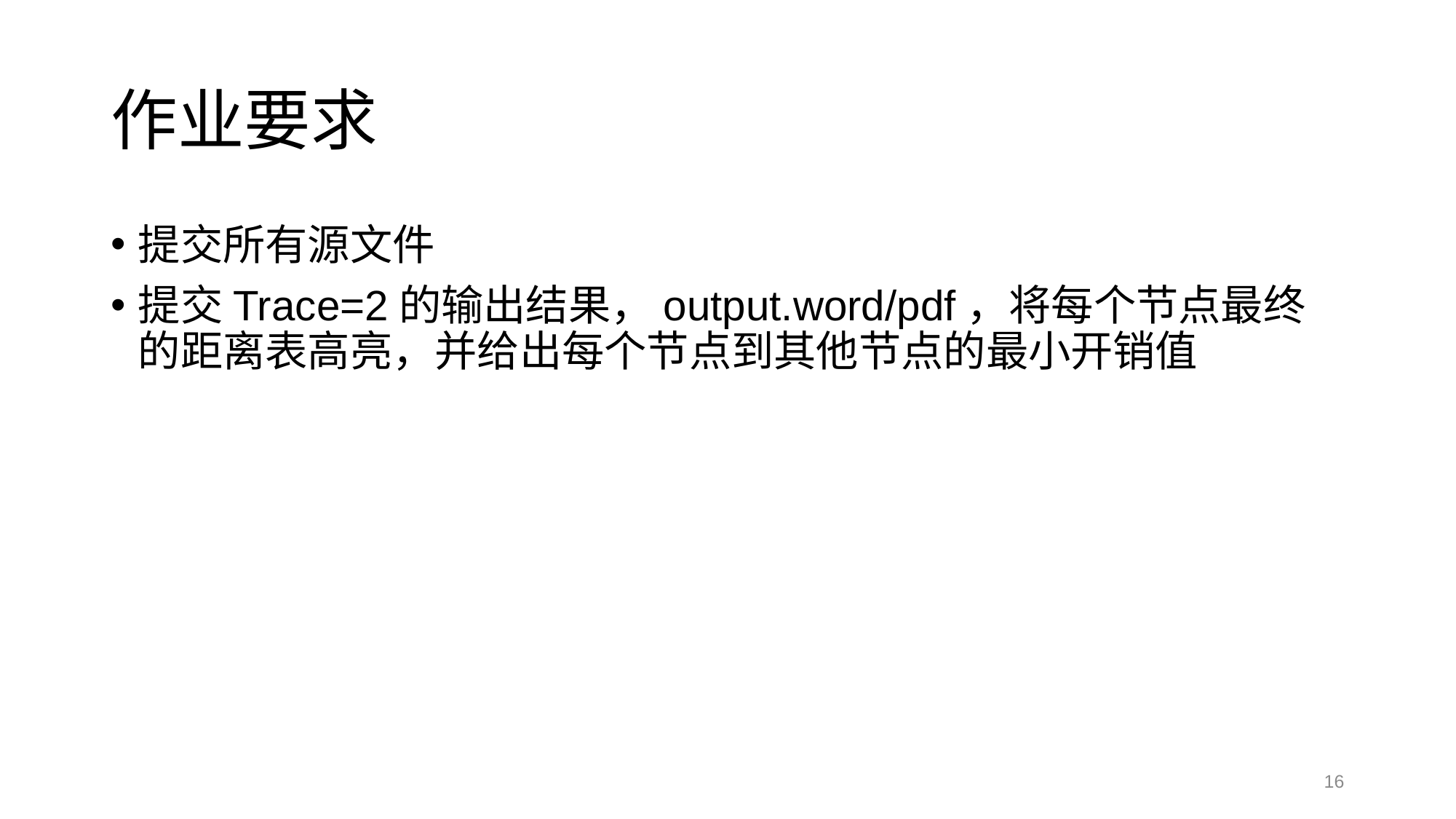

# 作业要求
提交所有源文件
提交Trace=2的输出结果，output.word/pdf，将每个节点最终的距离表高亮，并给出每个节点到其他节点的最小开销值
16